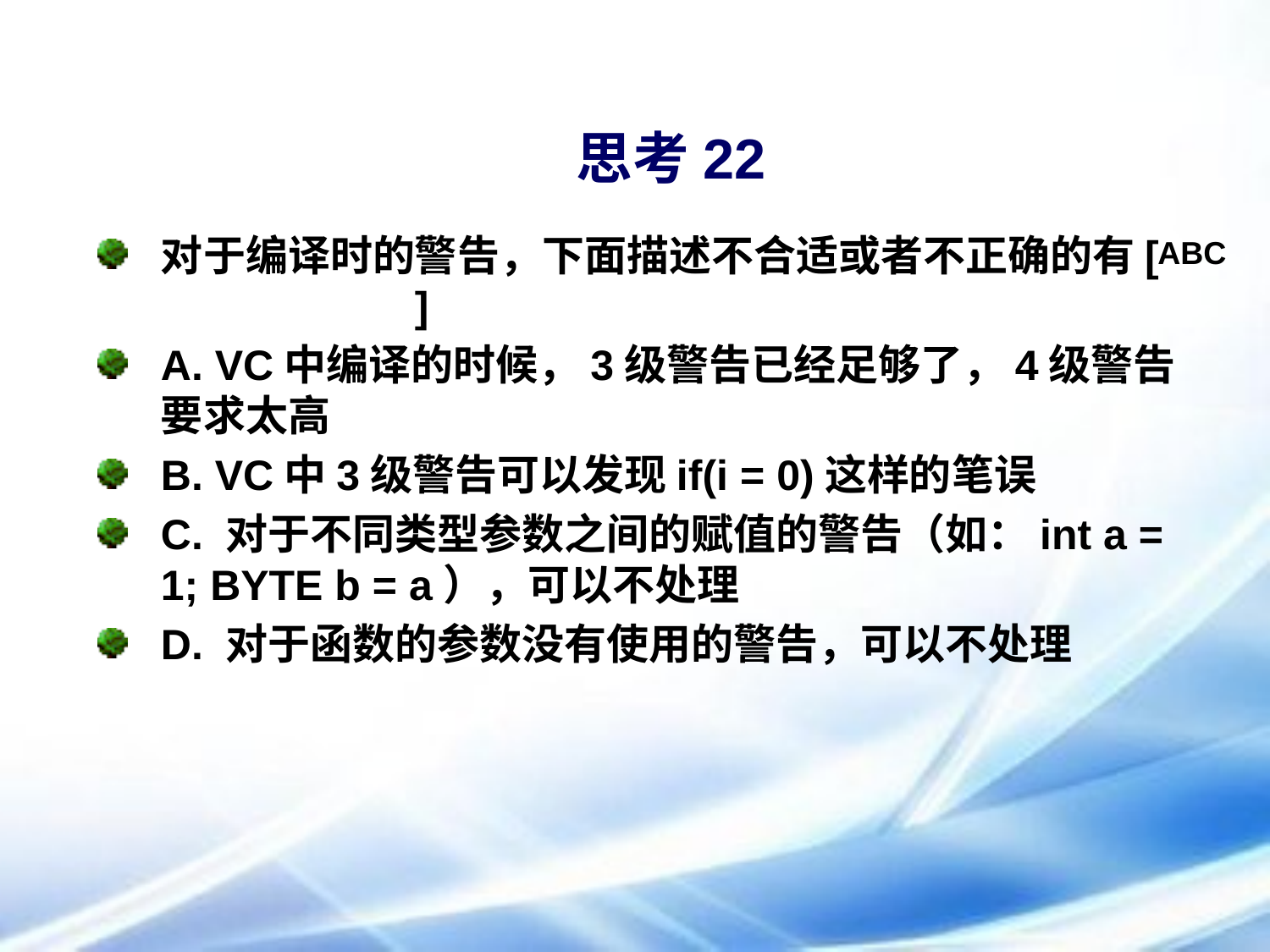

# 思考22
对于编译时的警告，下面描述不合适或者不正确的有[			]
A. VC中编译的时候，3级警告已经足够了，4级警告要求太高
B. VC中3级警告可以发现if(i = 0)这样的笔误
C. 对于不同类型参数之间的赋值的警告（如：int a = 1; BYTE b = a），可以不处理
D. 对于函数的参数没有使用的警告，可以不处理
ABC